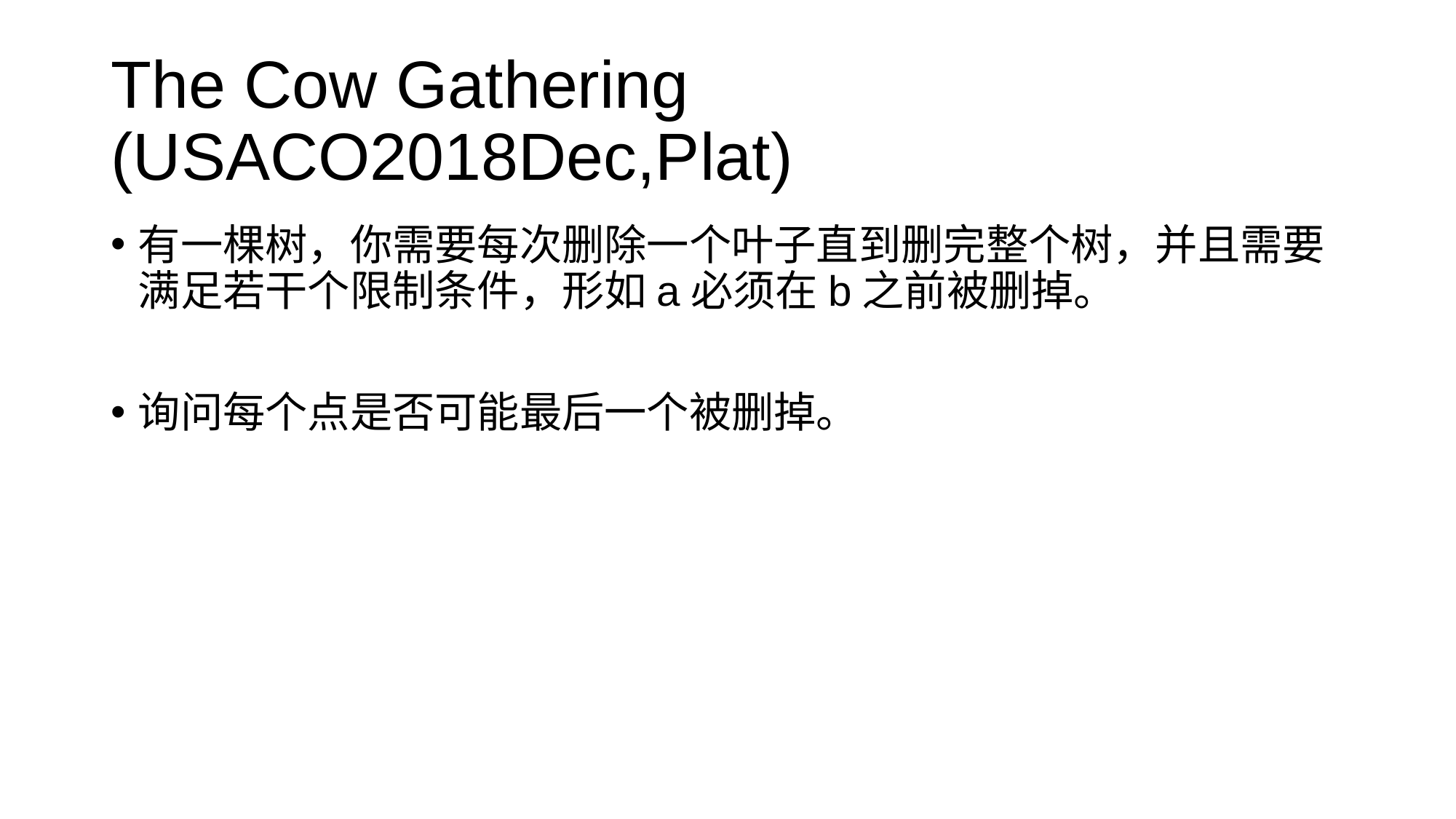

# The Cow Gathering (USACO2018Dec,Plat)
有一棵树，你需要每次删除一个叶子直到删完整个树，并且需要满足若干个限制条件，形如a必须在b之前被删掉。

询问每个点是否可能最后一个被删掉。